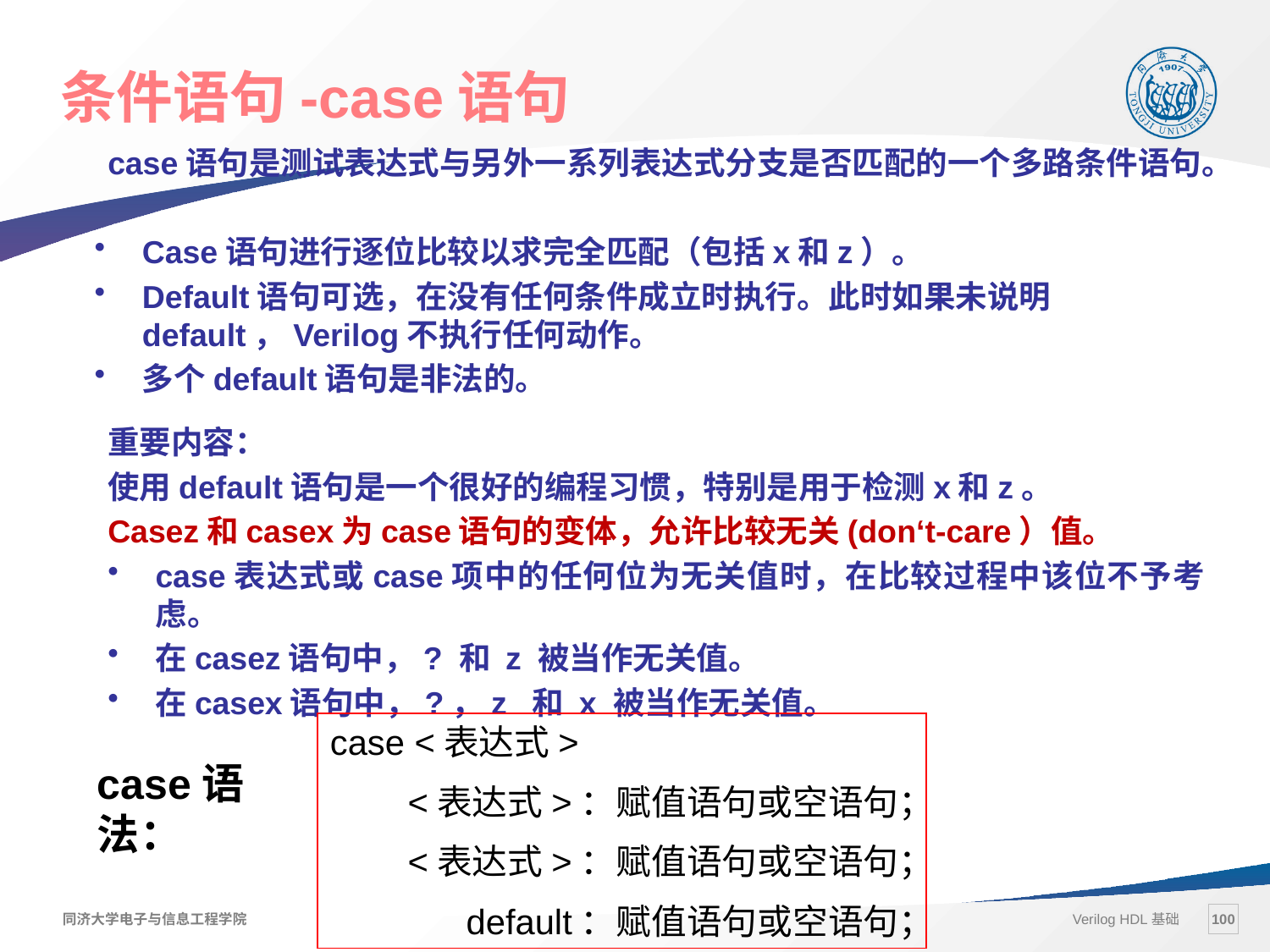

# 条件语句-case语句
case语句是测试表达式与另外一系列表达式分支是否匹配的一个多路条件语句。
Case语句进行逐位比较以求完全匹配（包括x和z）。
Default语句可选，在没有任何条件成立时执行。此时如果未说明default，Verilog不执行任何动作。
多个default语句是非法的。
重要内容：
使用default语句是一个很好的编程习惯，特别是用于检测x和z。
Casez和casex为case语句的变体，允许比较无关(don‘t-care）值。
case表达式或case项中的任何位为无关值时，在比较过程中该位不予考虑。
在casez语句中，? 和 z 被当作无关值。
在casex语句中，?，z  和 x 被当作无关值。
case <表达式>
        <表达式>：赋值语句或空语句；
        <表达式>：赋值语句或空语句；
              default：赋值语句或空语句；
case语法：